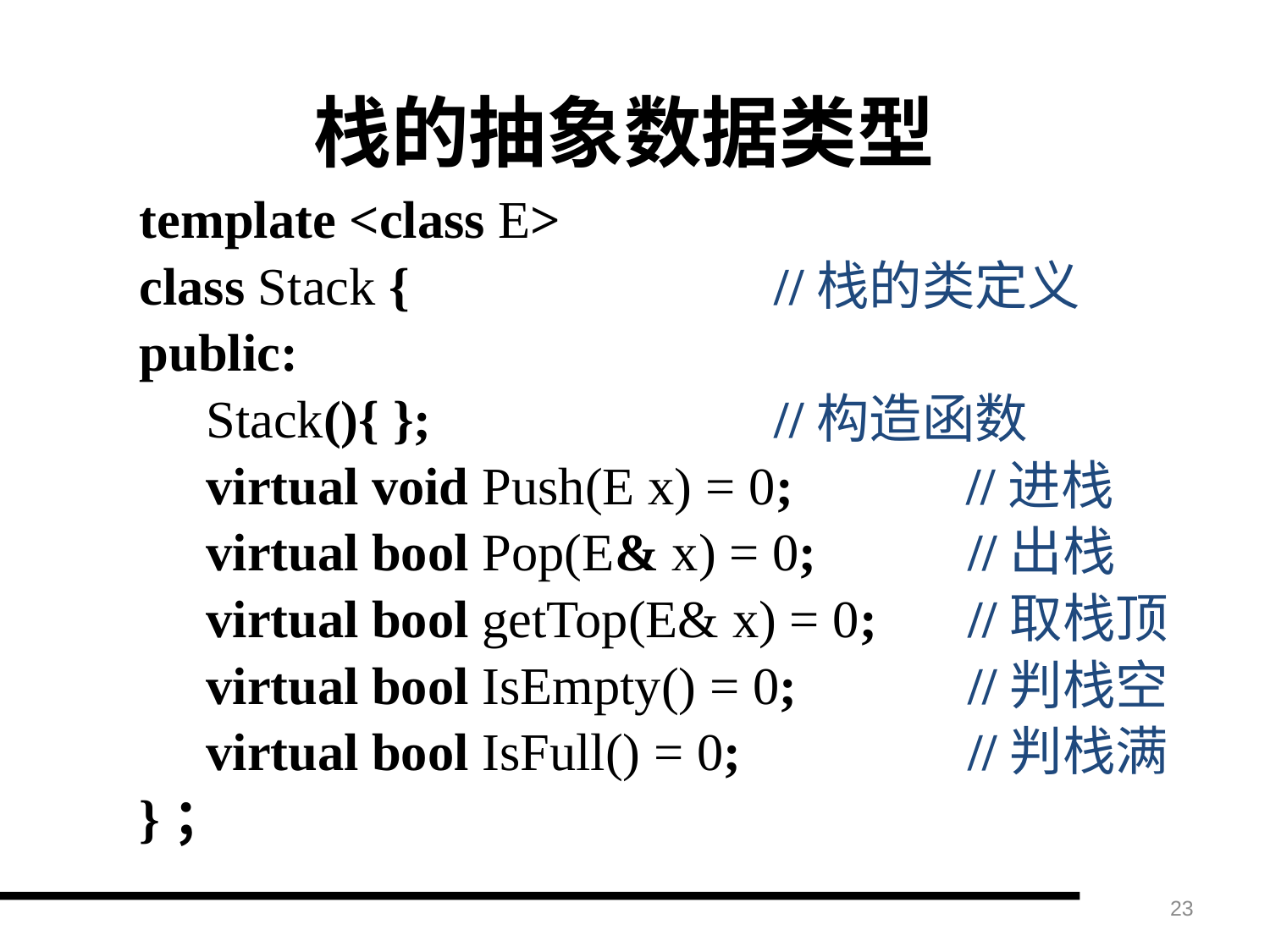

# 栈的抽象数据类型
template <class E>
class Stack {			//栈的类定义
public:
     Stack(){ };			//构造函数
     virtual void Push(E x) = 0;             //进栈
     virtual bool Pop(E& x) = 0;	     //出栈
     virtual bool getTop(E& x) = 0;	     //取栈顶
     virtual bool IsEmpty() = 0;	     //判栈空
     virtual bool IsFull() = 0;		     //判栈满
}；
23